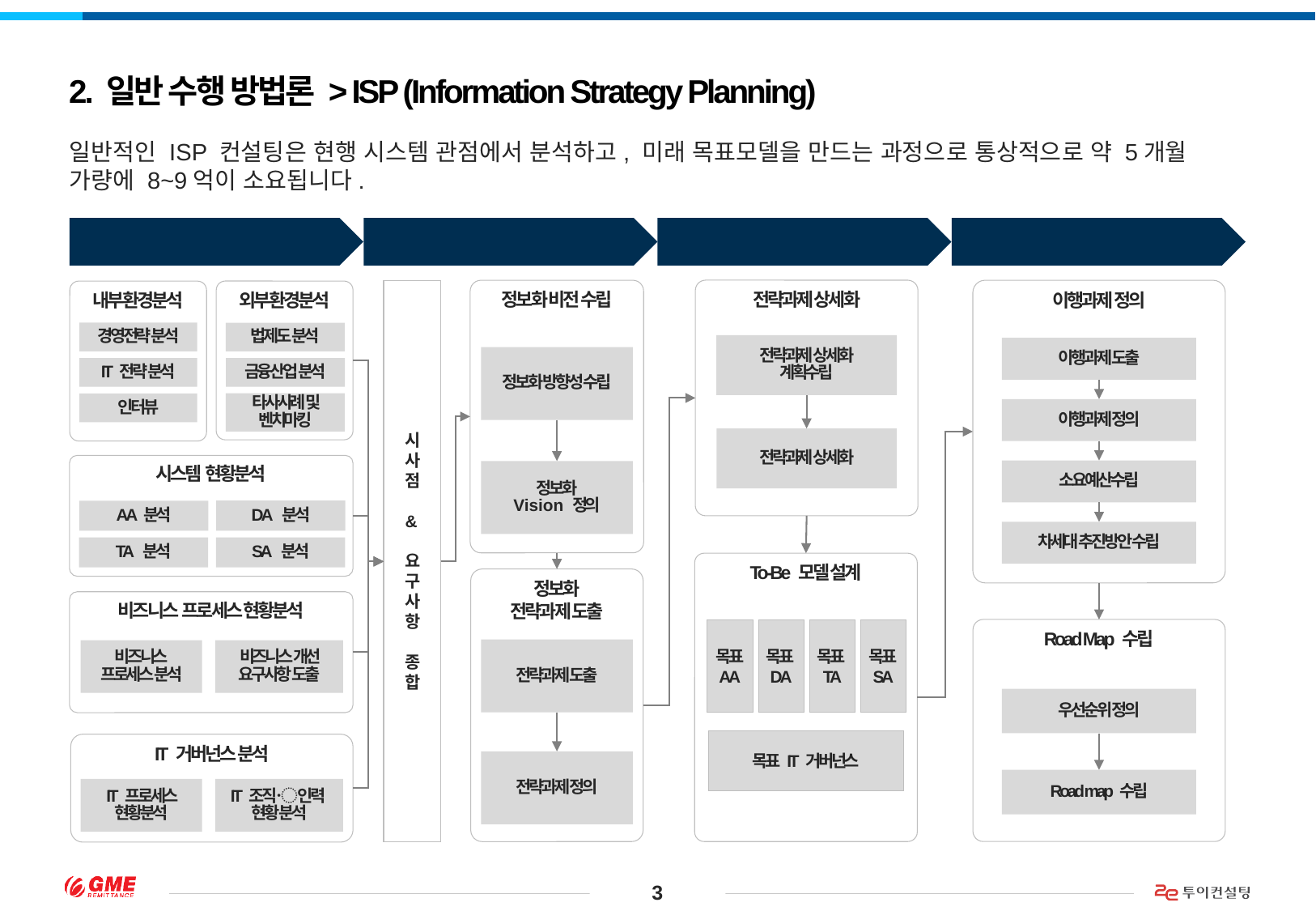

# 2. 일반 수행 방법론 > ISP (Information Strategy Planning)
일반적인 ISP 컨설팅은 현행 시스템 관점에서 분석하고, 미래 목표모델을 만드는 과정으로 통상적으로 약 5개월 가량에 8~9억이 소요됩니다.
현황분석
방향성 수립
미래 모델 설계
실행계획 수립
정보화 비전 수립
전략과제 상세화
전략과제 상세화
계획수립
전략과제 상세화
이행과제 정의
이행과제 도출
이행과제 정의
소요예산수립
차세대 추진방안 수립
시
사
점

&
요
구
사
항

종
합
내부환경분석
외부환경분석
경영전략 분석
법제도 분석
IT 전략 분석
금융산업 분석
인터뷰
타사사례 및 벤치마킹
정보화 방향성 수립
시스템 현황분석
정보화
Vision 정의
DA 분석
AA 분석
TA 분석
SA 분석
To-Be 모델 설계
목표
AA
목표
DA
목표
TA
목표
SA
목표 IT 거버넌스
정보화
전략과제 도출
전략과제 도출
전략과제 정의
비즈니스 프로세스 현황분석
Road Map 수립
비즈니스 개선 요구사항 도출
비즈니스
프로세스 분석
우선순위 정의
IT 거버넌스 분석
Road map 수립
IT 조직 〮 인력
현황 분석
IT 프로세스 현황분석